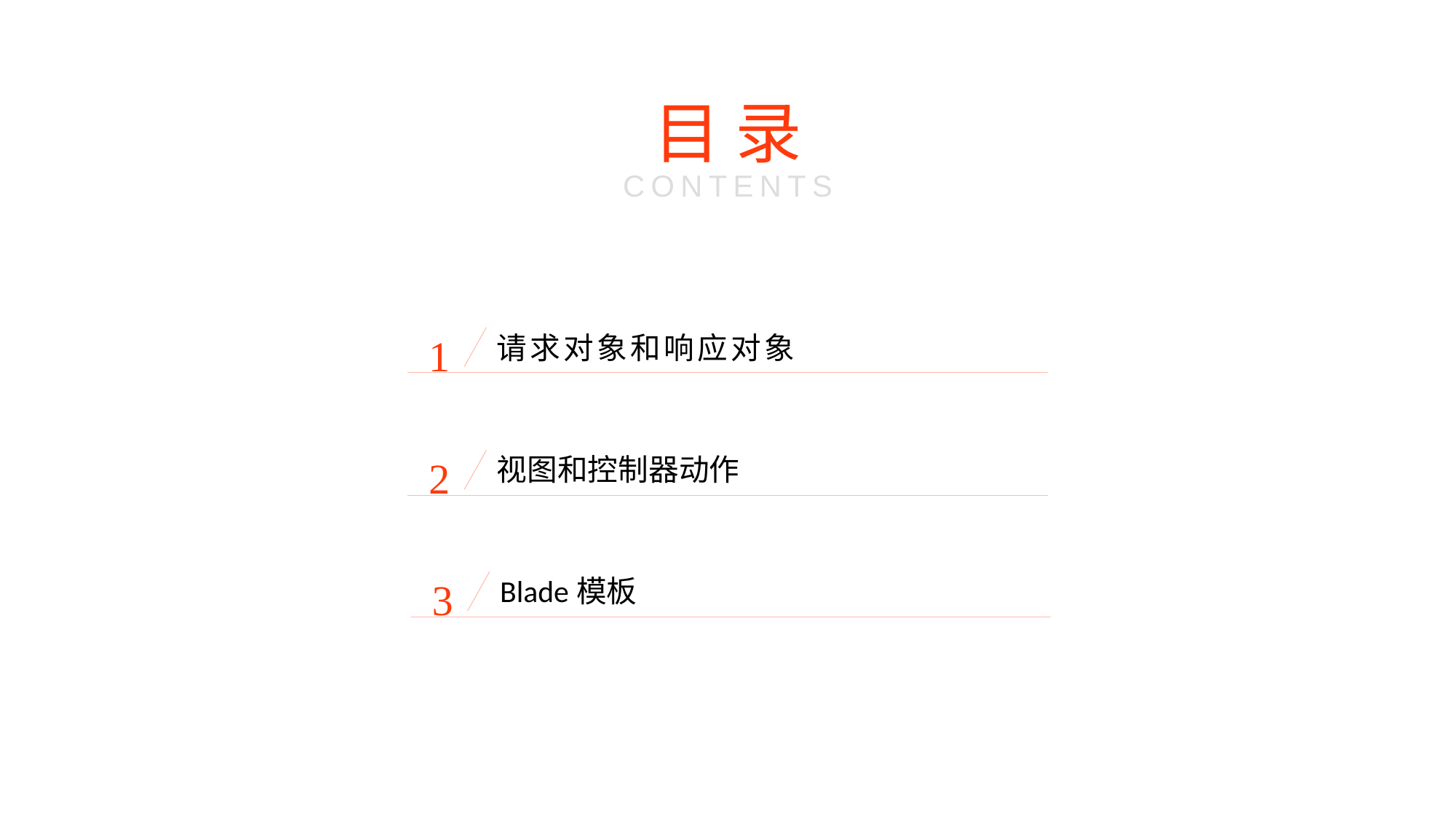

目 录
CONTENTS
1
请求对象和响应对象
2
视图和控制器动作
3
Blade模板